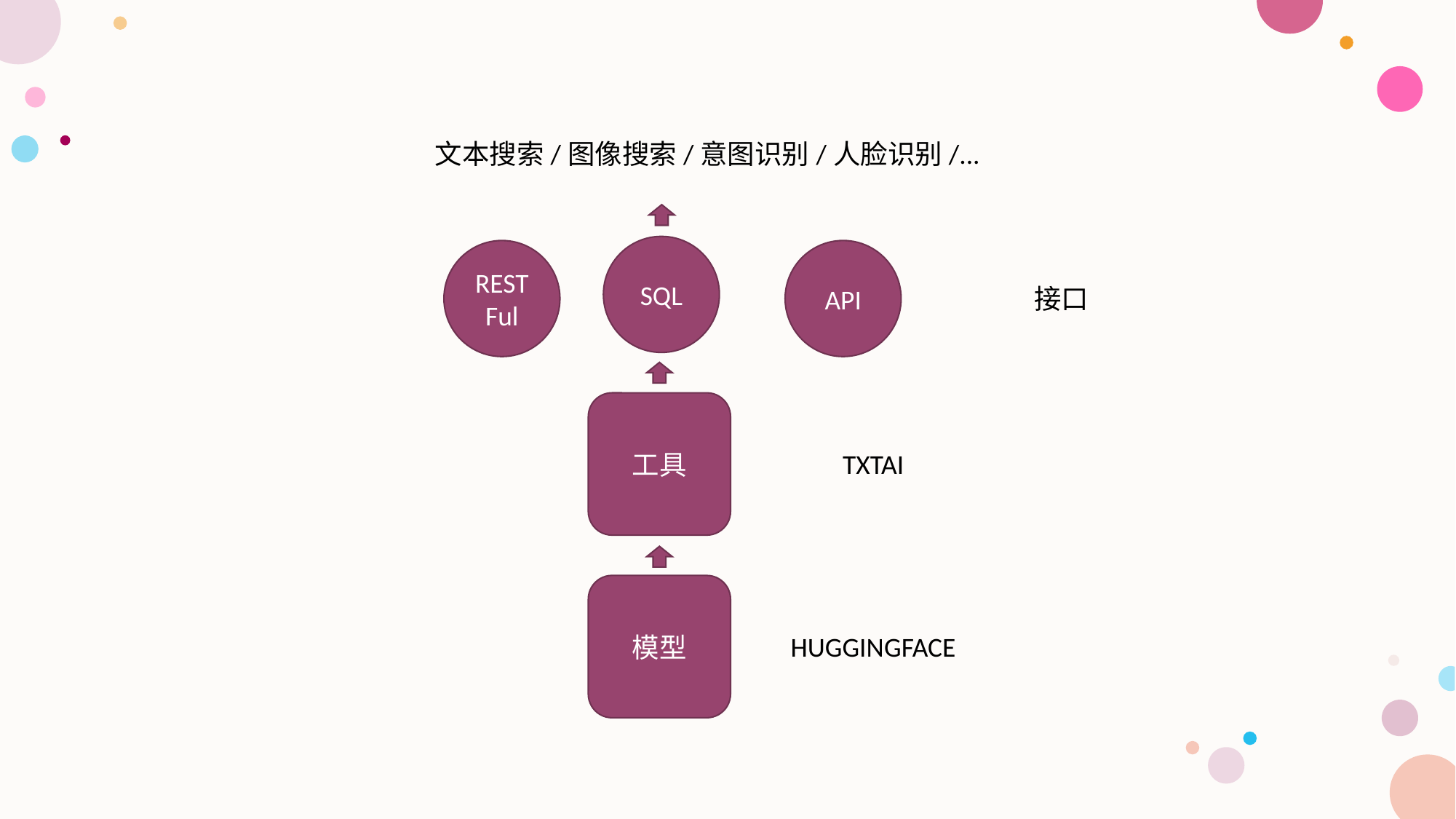

文本搜索/图像搜索/意图识别/人脸识别/...

SQL
RESTFul
API
接口

工具
TXTAI

模型
HUGGINGFACE